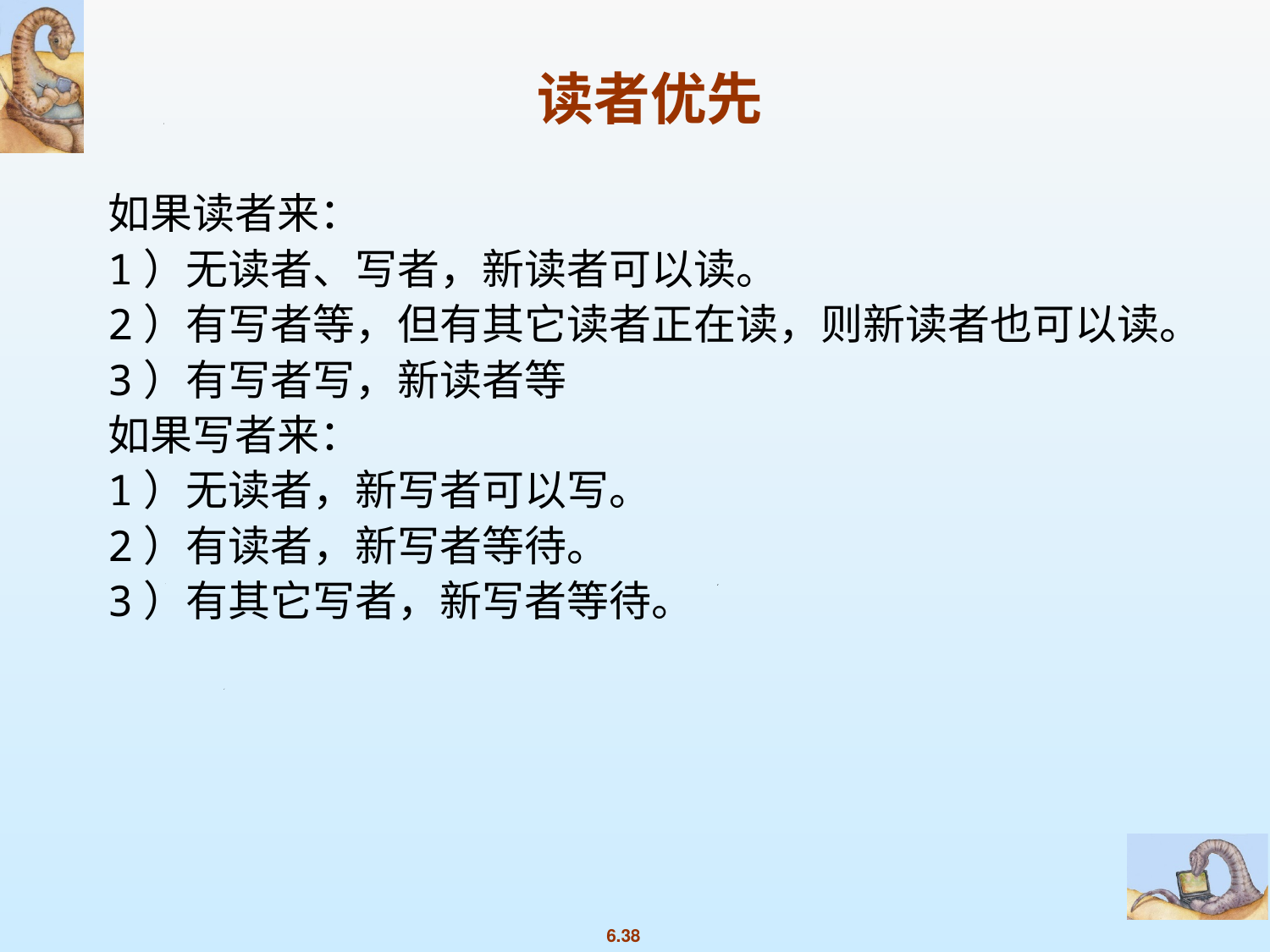

读者优先
如果读者来：
1）无读者、写者，新读者可以读。
2）有写者等，但有其它读者正在读，则新读者也可以读。
3）有写者写，新读者等
如果写者来：
1）无读者，新写者可以写。
2）有读者，新写者等待。
3）有其它写者，新写者等待。